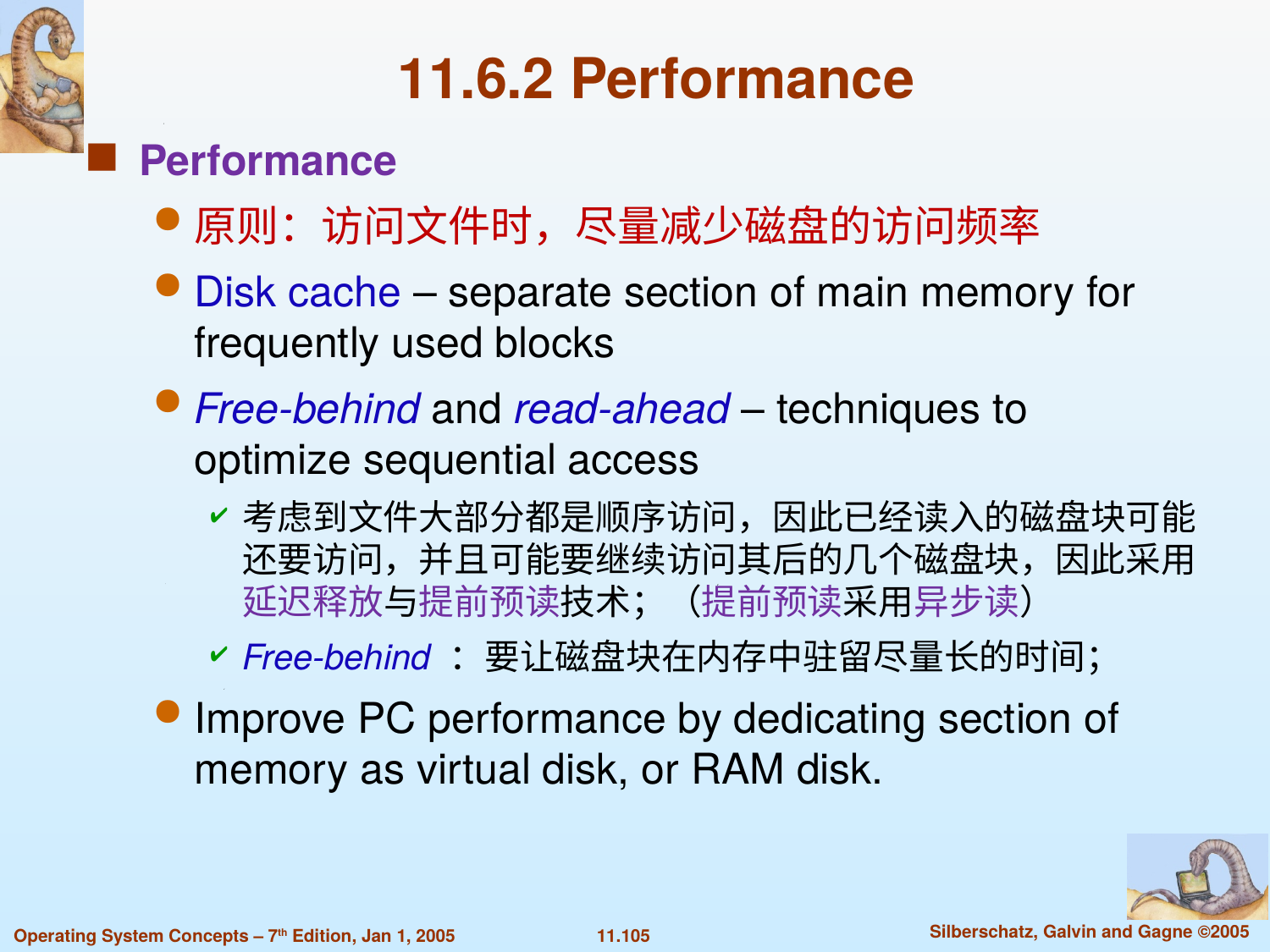

11.6.2 Performance
Performance
原则：访问文件时，尽量减少磁盘的访问频率
Disk cache – separate section of main memory for frequently used blocks
Free-behind and read-ahead – techniques to optimize sequential access
考虑到文件大部分都是顺序访问，因此已经读入的磁盘块可能还要访问，并且可能要继续访问其后的几个磁盘块，因此采用延迟释放与提前预读技术；（提前预读采用异步读）
Free-behind ：要让磁盘块在内存中驻留尽量长的时间；
Improve PC performance by dedicating section of memory as virtual disk, or RAM disk.